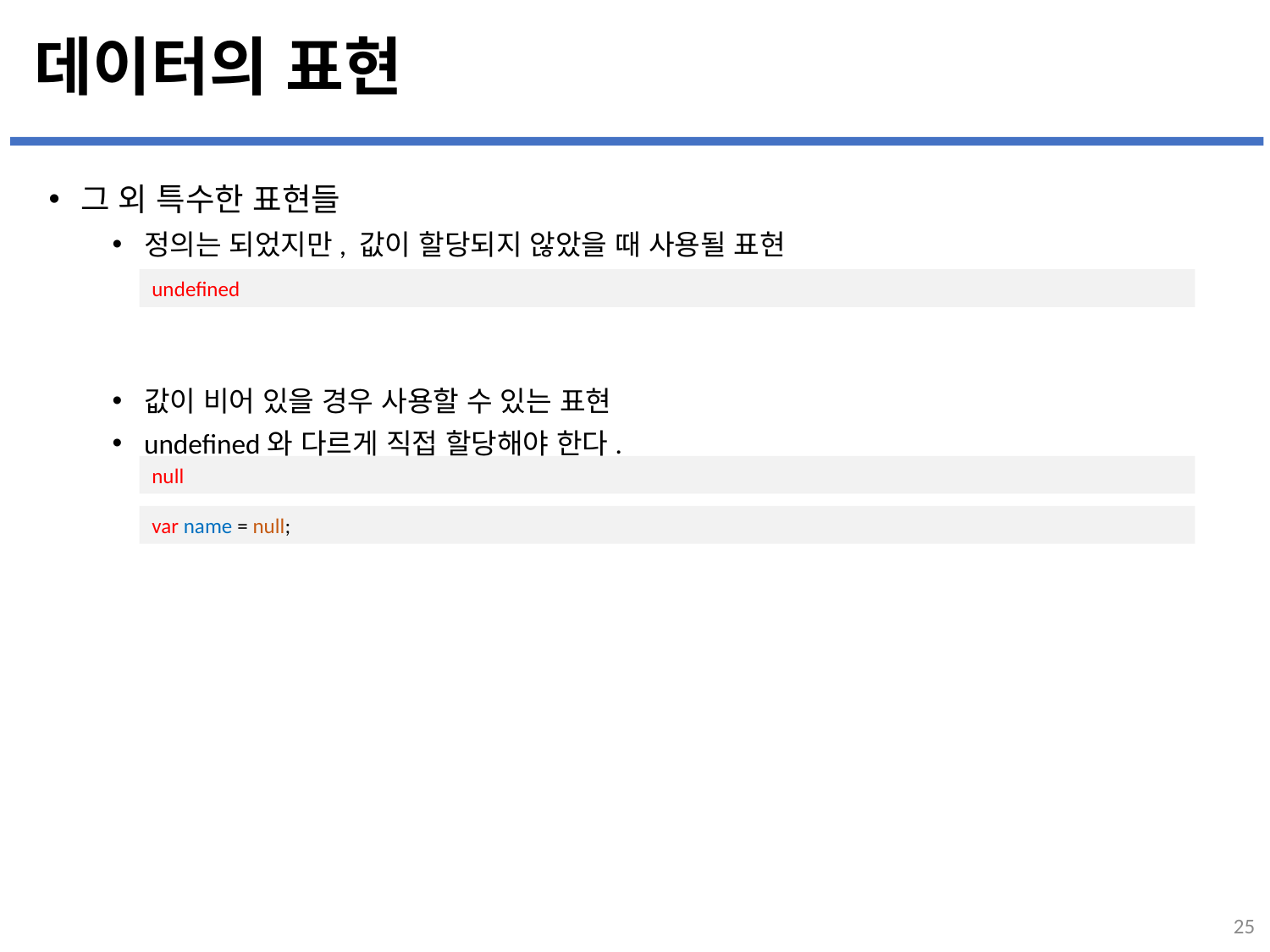

# 데이터의 표현
그 외 특수한 표현들
정의는 되었지만, 값이 할당되지 않았을 때 사용될 표현

값이 비어 있을 경우 사용할 수 있는 표현
undefined와 다르게 직접 할당해야 한다.

undefined
null
var name = null;
25